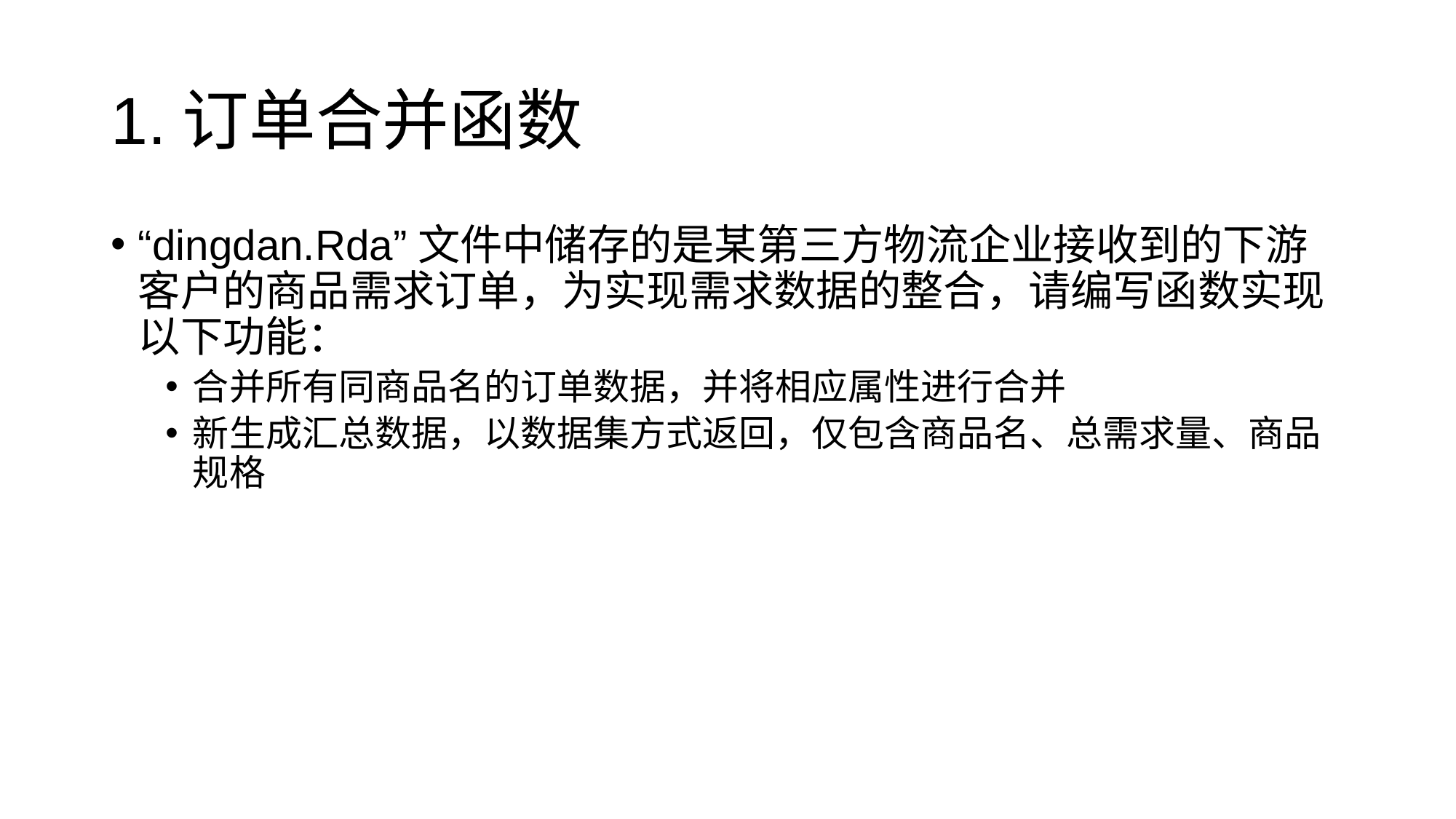

# 1.订单合并函数
“dingdan.Rda”文件中储存的是某第三方物流企业接收到的下游客户的商品需求订单，为实现需求数据的整合，请编写函数实现以下功能：
合并所有同商品名的订单数据，并将相应属性进行合并
新生成汇总数据，以数据集方式返回，仅包含商品名、总需求量、商品规格